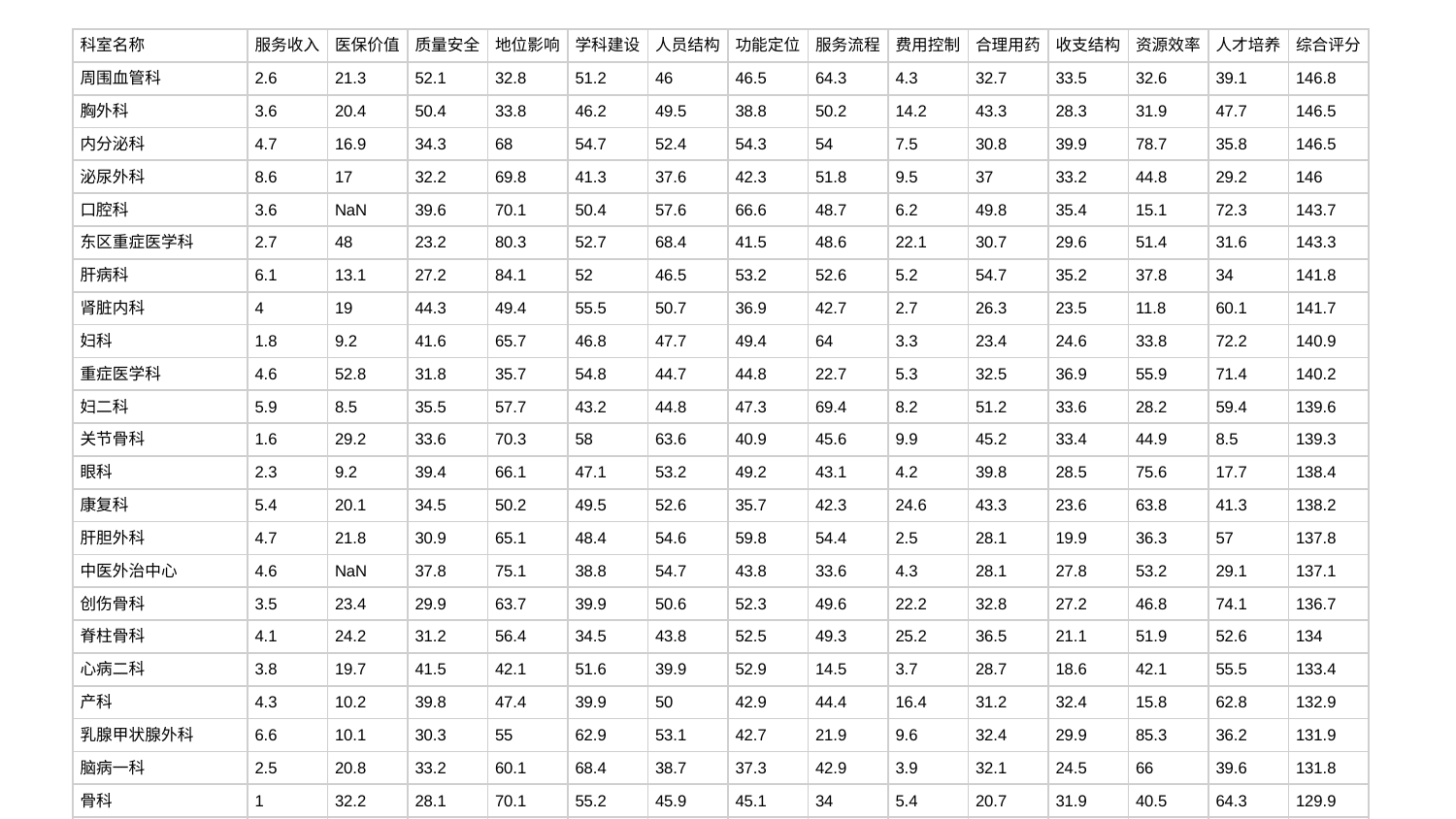

| 科室名称 | 服务收入 | 医保价值 | 质量安全 | 地位影响 | 学科建设 | 人员结构 | 功能定位 | 服务流程 | 费用控制 | 合理用药 | 收支结构 | 资源效率 | 人才培养 | 综合评分 |
| --- | --- | --- | --- | --- | --- | --- | --- | --- | --- | --- | --- | --- | --- | --- |
| 周围血管科 | 2.6 | 21.3 | 52.1 | 32.8 | 51.2 | 46 | 46.5 | 64.3 | 4.3 | 32.7 | 33.5 | 32.6 | 39.1 | 146.8 |
| 胸外科 | 3.6 | 20.4 | 50.4 | 33.8 | 46.2 | 49.5 | 38.8 | 50.2 | 14.2 | 43.3 | 28.3 | 31.9 | 47.7 | 146.5 |
| 内分泌科 | 4.7 | 16.9 | 34.3 | 68 | 54.7 | 52.4 | 54.3 | 54 | 7.5 | 30.8 | 39.9 | 78.7 | 35.8 | 146.5 |
| 泌尿外科 | 8.6 | 17 | 32.2 | 69.8 | 41.3 | 37.6 | 42.3 | 51.8 | 9.5 | 37 | 33.2 | 44.8 | 29.2 | 146 |
| 口腔科 | 3.6 | NaN | 39.6 | 70.1 | 50.4 | 57.6 | 66.6 | 48.7 | 6.2 | 49.8 | 35.4 | 15.1 | 72.3 | 143.7 |
| 东区重症医学科 | 2.7 | 48 | 23.2 | 80.3 | 52.7 | 68.4 | 41.5 | 48.6 | 22.1 | 30.7 | 29.6 | 51.4 | 31.6 | 143.3 |
| 肝病科 | 6.1 | 13.1 | 27.2 | 84.1 | 52 | 46.5 | 53.2 | 52.6 | 5.2 | 54.7 | 35.2 | 37.8 | 34 | 141.8 |
| 肾脏内科 | 4 | 19 | 44.3 | 49.4 | 55.5 | 50.7 | 36.9 | 42.7 | 2.7 | 26.3 | 23.5 | 11.8 | 60.1 | 141.7 |
| 妇科 | 1.8 | 9.2 | 41.6 | 65.7 | 46.8 | 47.7 | 49.4 | 64 | 3.3 | 23.4 | 24.6 | 33.8 | 72.2 | 140.9 |
| 重症医学科 | 4.6 | 52.8 | 31.8 | 35.7 | 54.8 | 44.7 | 44.8 | 22.7 | 5.3 | 32.5 | 36.9 | 55.9 | 71.4 | 140.2 |
| 妇二科 | 5.9 | 8.5 | 35.5 | 57.7 | 43.2 | 44.8 | 47.3 | 69.4 | 8.2 | 51.2 | 33.6 | 28.2 | 59.4 | 139.6 |
| 关节骨科 | 1.6 | 29.2 | 33.6 | 70.3 | 58 | 63.6 | 40.9 | 45.6 | 9.9 | 45.2 | 33.4 | 44.9 | 8.5 | 139.3 |
| 眼科 | 2.3 | 9.2 | 39.4 | 66.1 | 47.1 | 53.2 | 49.2 | 43.1 | 4.2 | 39.8 | 28.5 | 75.6 | 17.7 | 138.4 |
| 康复科 | 5.4 | 20.1 | 34.5 | 50.2 | 49.5 | 52.6 | 35.7 | 42.3 | 24.6 | 43.3 | 23.6 | 63.8 | 41.3 | 138.2 |
| 肝胆外科 | 4.7 | 21.8 | 30.9 | 65.1 | 48.4 | 54.6 | 59.8 | 54.4 | 2.5 | 28.1 | 19.9 | 36.3 | 57 | 137.8 |
| 中医外治中心 | 4.6 | NaN | 37.8 | 75.1 | 38.8 | 54.7 | 43.8 | 33.6 | 4.3 | 28.1 | 27.8 | 53.2 | 29.1 | 137.1 |
| 创伤骨科 | 3.5 | 23.4 | 29.9 | 63.7 | 39.9 | 50.6 | 52.3 | 49.6 | 22.2 | 32.8 | 27.2 | 46.8 | 74.1 | 136.7 |
| 脊柱骨科 | 4.1 | 24.2 | 31.2 | 56.4 | 34.5 | 43.8 | 52.5 | 49.3 | 25.2 | 36.5 | 21.1 | 51.9 | 52.6 | 134 |
| 心病二科 | 3.8 | 19.7 | 41.5 | 42.1 | 51.6 | 39.9 | 52.9 | 14.5 | 3.7 | 28.7 | 18.6 | 42.1 | 55.5 | 133.4 |
| 产科 | 4.3 | 10.2 | 39.8 | 47.4 | 39.9 | 50 | 42.9 | 44.4 | 16.4 | 31.2 | 32.4 | 15.8 | 62.8 | 132.9 |
| 乳腺甲状腺外科 | 6.6 | 10.1 | 30.3 | 55 | 62.9 | 53.1 | 42.7 | 21.9 | 9.6 | 32.4 | 29.9 | 85.3 | 36.2 | 131.9 |
| 脑病一科 | 2.5 | 20.8 | 33.2 | 60.1 | 68.4 | 38.7 | 37.3 | 42.9 | 3.9 | 32.1 | 24.5 | 66 | 39.6 | 131.8 |
| 骨科 | 1 | 32.2 | 28.1 | 70.1 | 55.2 | 45.9 | 45.1 | 34 | 5.4 | 20.7 | 31.9 | 40.5 | 64.3 | 129.9 |
| 心血管内科 | 3.1 | 32.6 | 31.6 | 39 | 52.1 | 54.9 | 53.4 | 50.7 | 8.2 | 28.5 | 23.7 | 77.4 | 39.1 | 129.7 |
| 风湿病科 | 2.6 | 12.4 | 34.7 | 50.7 | 60.3 | 57.1 | 48.9 | 23.6 | 14.7 | 40.1 | 28.3 | 65.8 | 55.9 | 129.5 |